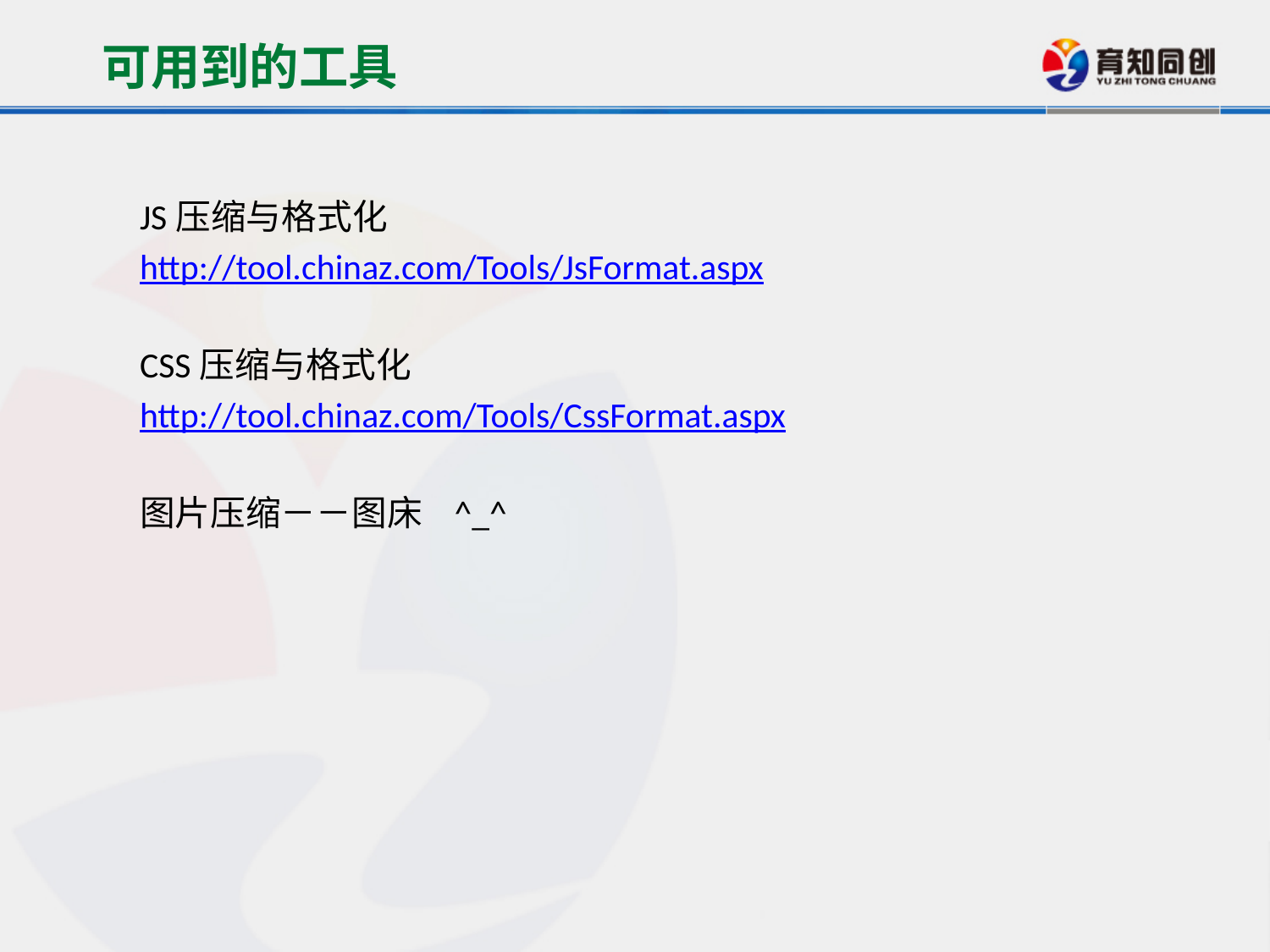

可用到的工具
JS压缩与格式化
http://tool.chinaz.com/Tools/JsFormat.aspx

CSS压缩与格式化
http://tool.chinaz.com/Tools/CssFormat.aspx

图片压缩－－图床   ^_^